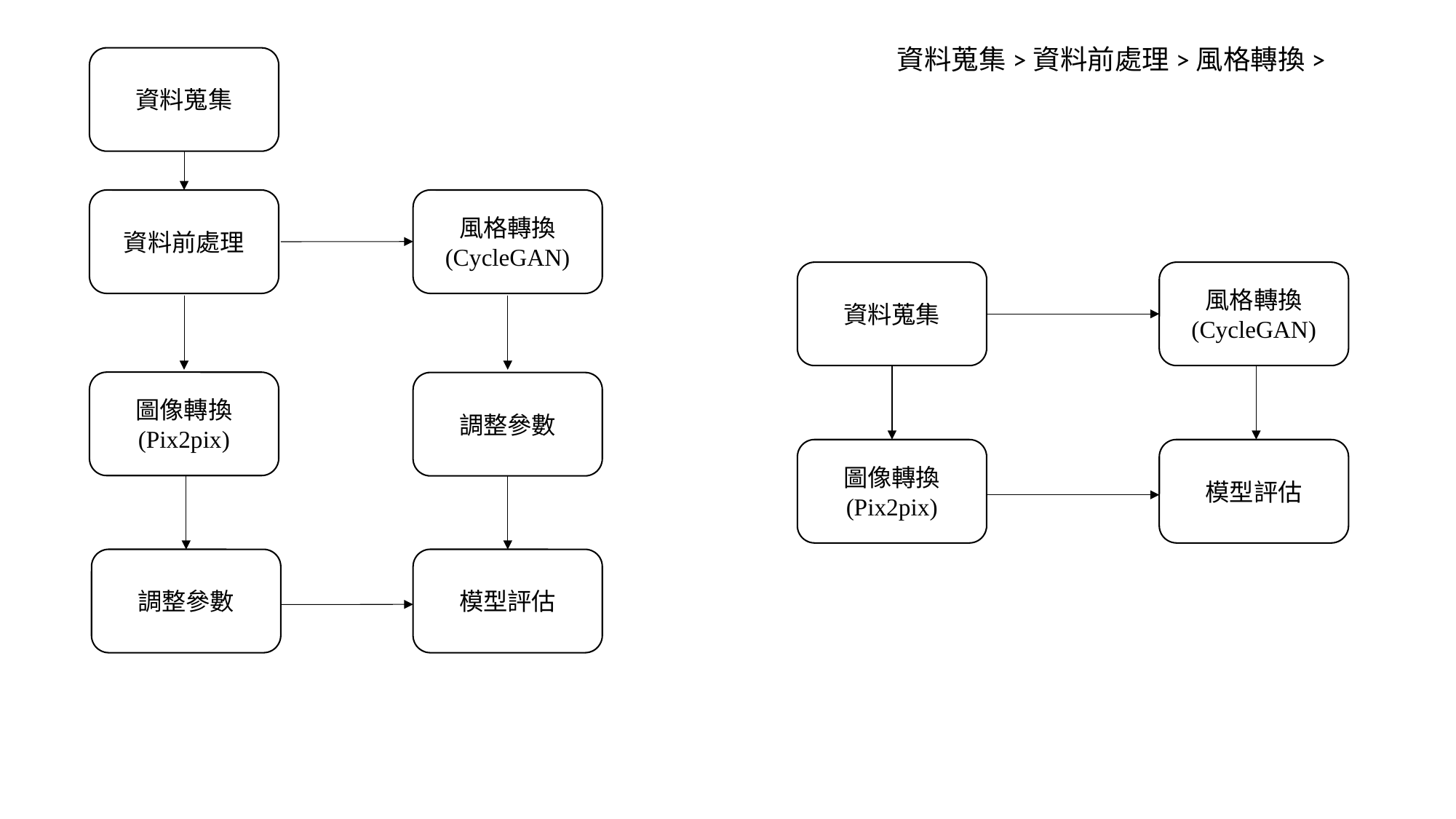

資料蒐集>資料前處理>風格轉換>
資料蒐集
資料前處理
風格轉換
(CycleGAN)
資料蒐集
風格轉換
(CycleGAN)
圖像轉換
(Pix2pix)
模型評估
圖像轉換
(Pix2pix)
調整參數
調整參數
模型評估